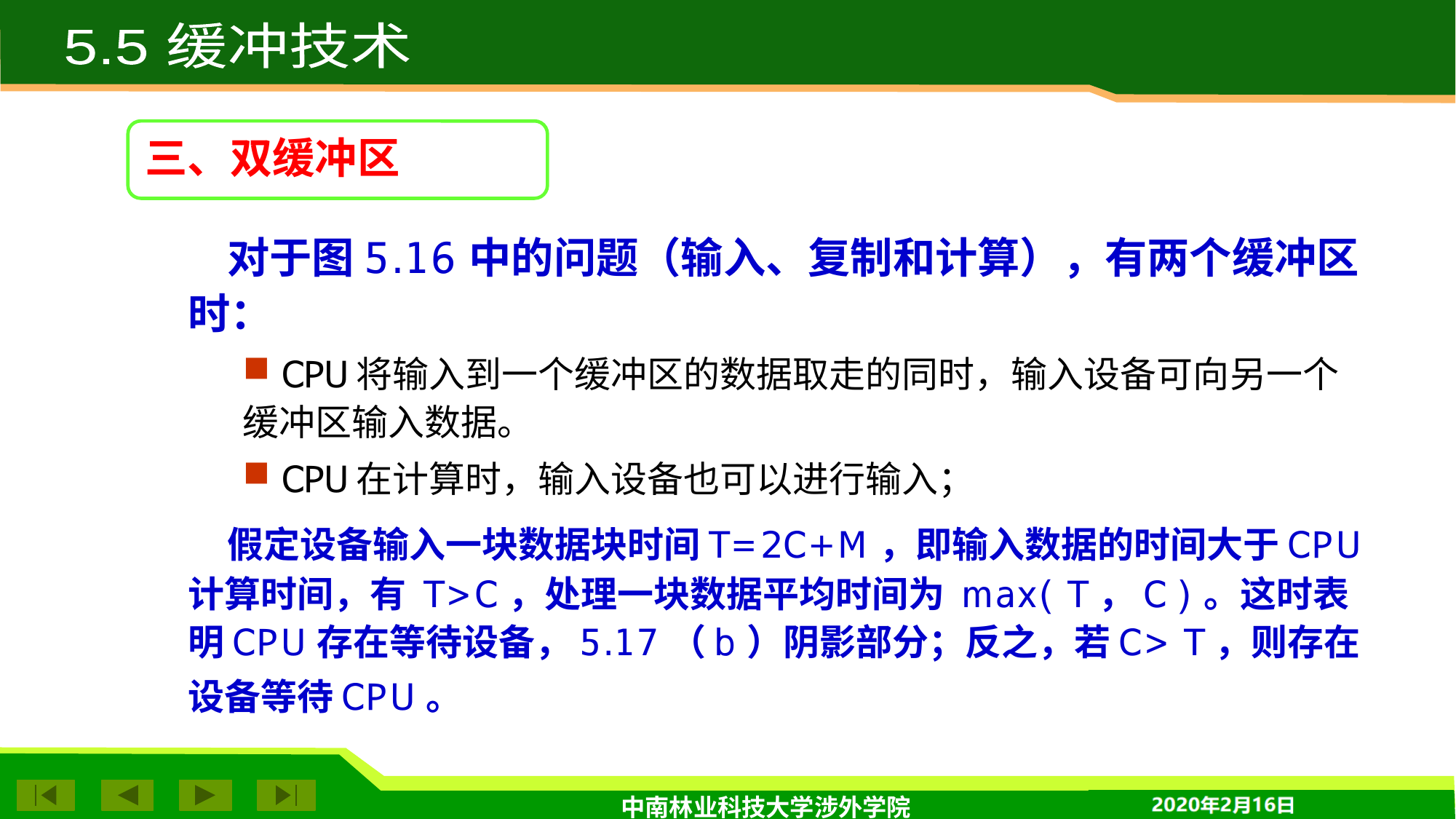

5.5 缓冲技术

三、双缓冲区
   对于图5.16中的问题（输入、复制和计算），有两个缓冲区时：
 CPU将输入到一个缓冲区的数据取走的同时，输入设备可向另一个缓冲区输入数据。
 CPU在计算时，输入设备也可以进行输入；
   假定设备输入一块数据块时间T=2C+M，即输入数据的时间大于CPU计算时间，有 T>C，处理一块数据平均时间为 max( T，C )。这时表明CPU存在等待设备，5.17（b）阴影部分；反之，若C> T，则存在设备等待CPU。